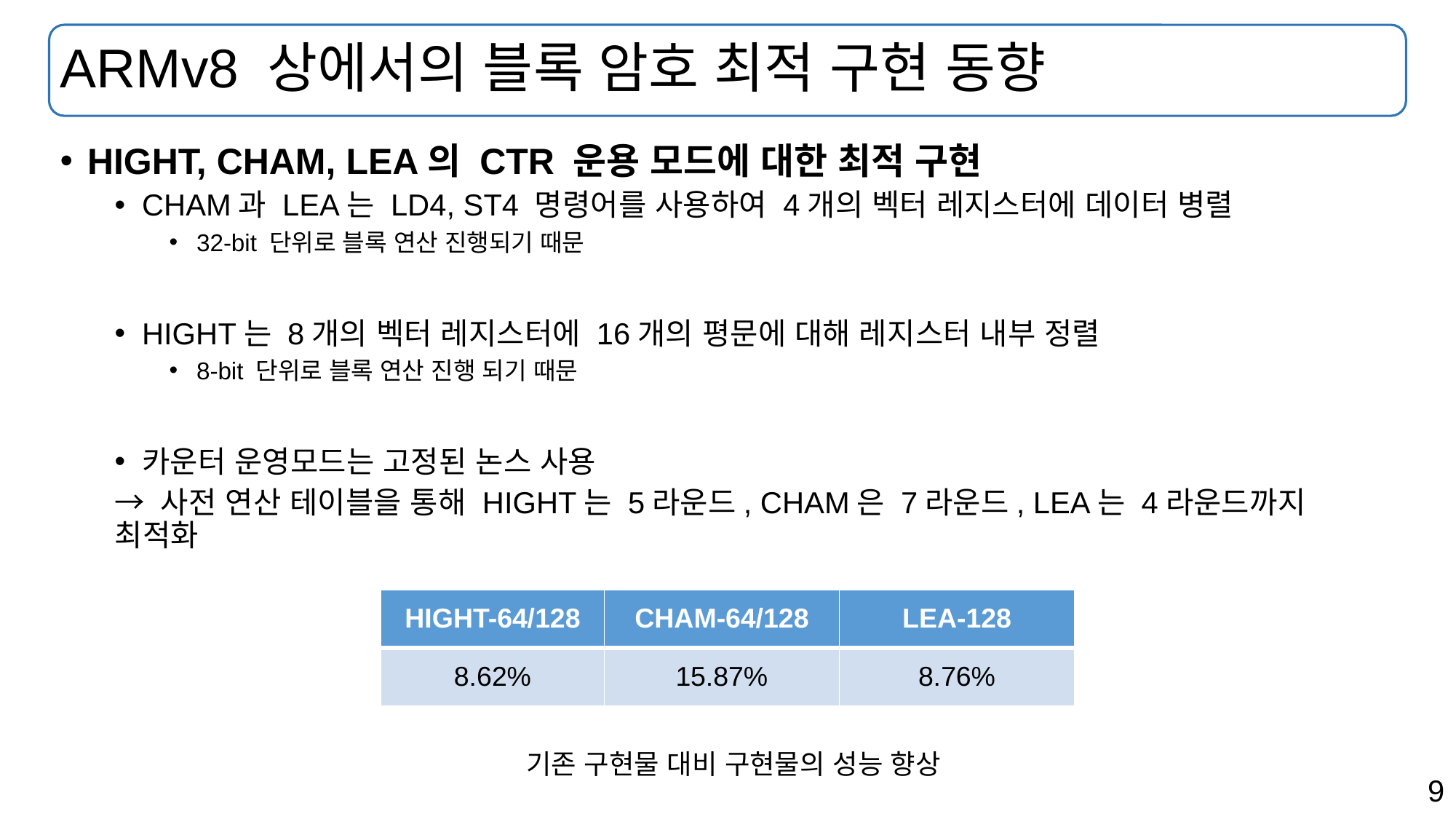

# ARMv8 상에서의 블록 암호 최적 구현 동향
HIGHT, CHAM, LEA의 CTR 운용 모드에 대한 최적 구현
CHAM과 LEA는 LD4, ST4 명령어를 사용하여 4개의 벡터 레지스터에 데이터 병렬
32-bit 단위로 블록 연산 진행되기 때문

HIGHT는 8개의 벡터 레지스터에 16개의 평문에 대해 레지스터 내부 정렬
8-bit 단위로 블록 연산 진행 되기 때문

카운터 운영모드는 고정된 논스 사용
→ 사전 연산 테이블을 통해 HIGHT는 5라운드, CHAM은 7라운드, LEA는 4라운드까지 최적화

| HIGHT-64/128 | CHAM-64/128 | LEA-128 |
| --- | --- | --- |
| 8.62% | 15.87% | 8.76% |
기존 구현물 대비 구현물의 성능 향상